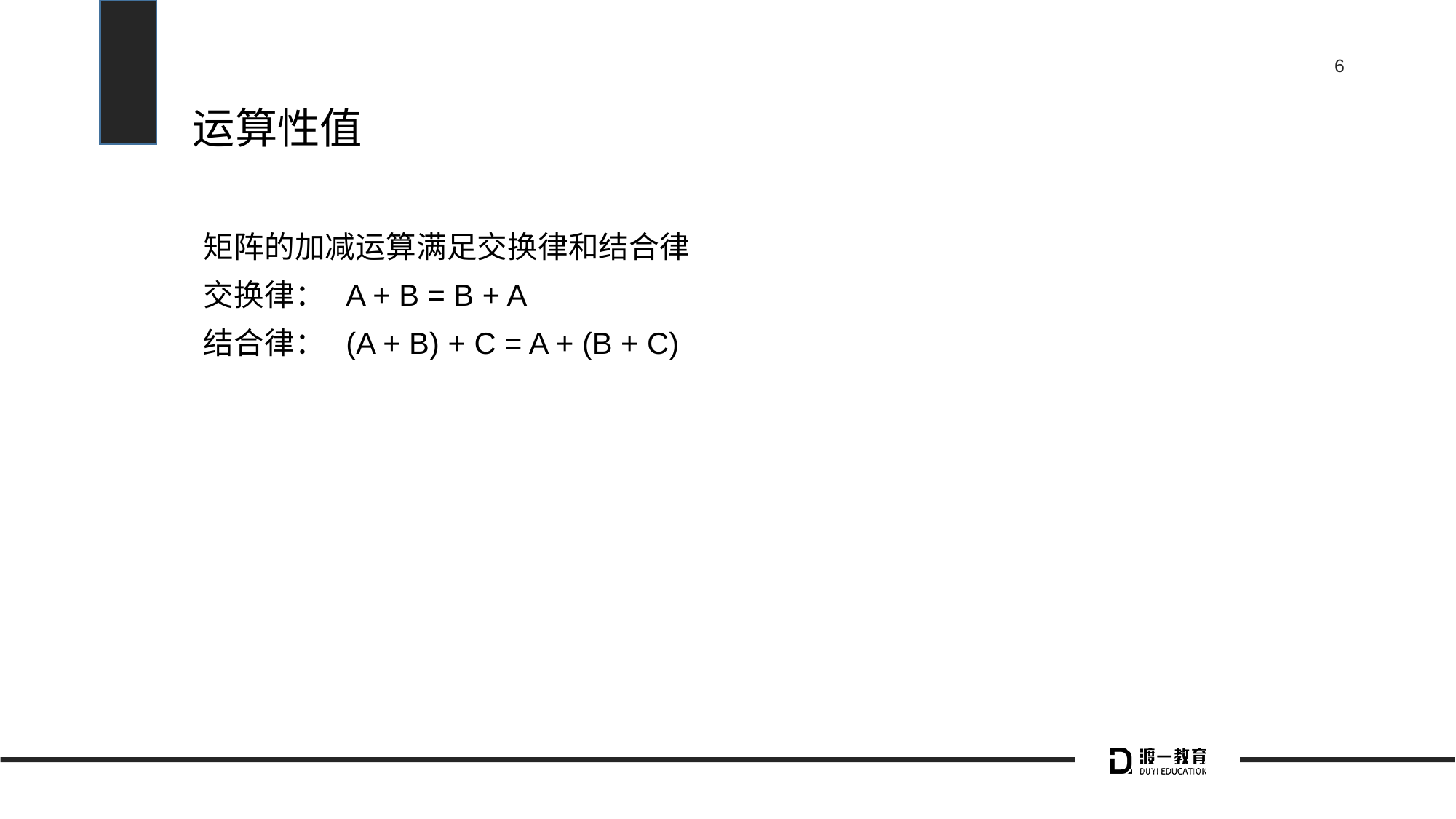

# 运算性值
矩阵的加减运算满足交换律和结合律
交换律：  A + B = B + A
结合律：  (A + B) + C = A + (B + C)